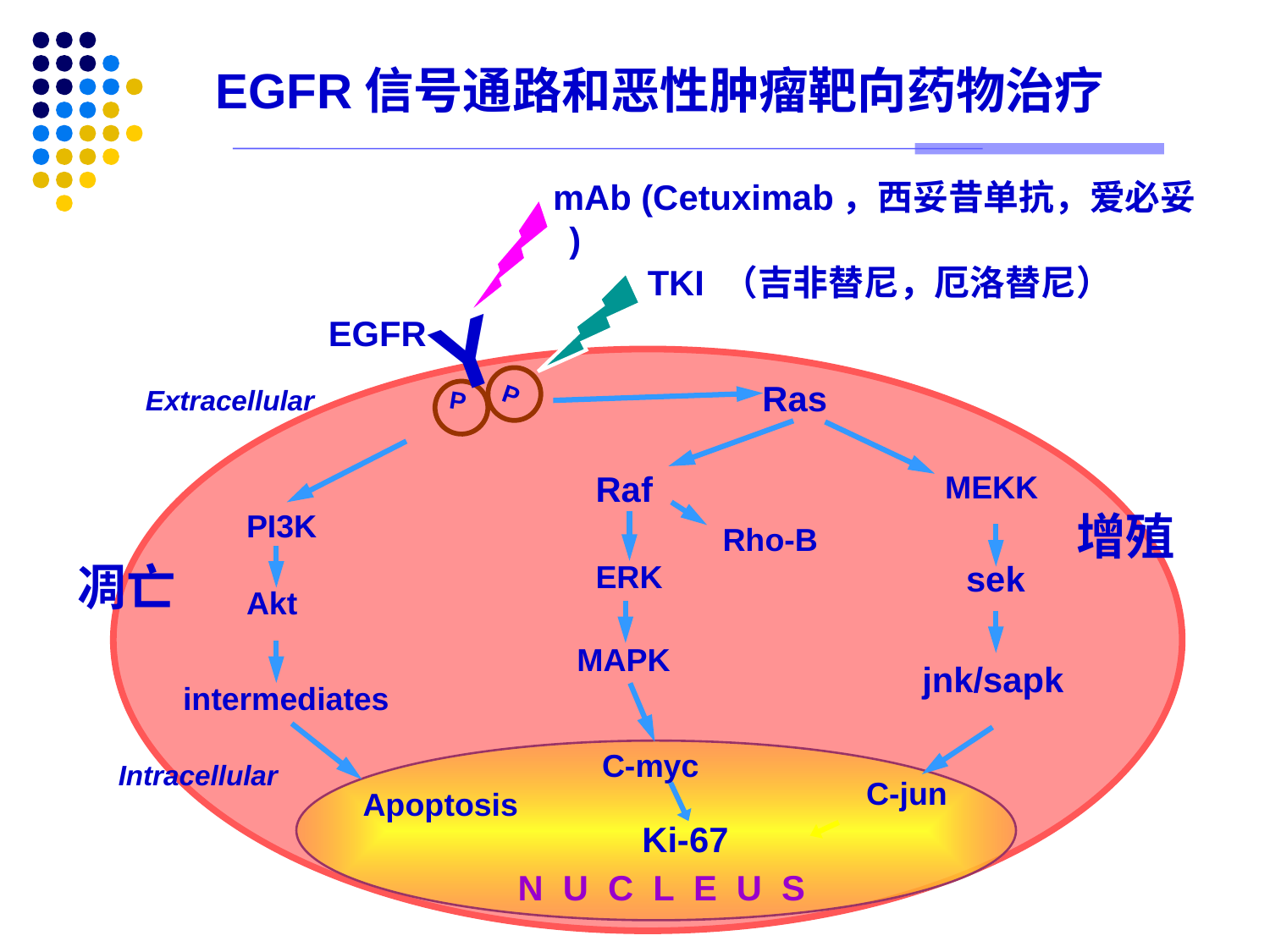

# EGFR信号通路和恶性肿瘤靶向药物治疗
mAb (Cetuximab，西妥昔单抗，爱必妥 )

TKI （吉非替尼，厄洛替尼）

Y

EGFR

Ras
P
Extracellular
P

Raf
MEKK

增殖
PI3K

Rho-B

凋亡
ERK
sek
Akt

MAPK

jnk/sapk
intermediates

C-myc

Intracellular
C-jun
Apoptosis

Ki-67

N  U  C  L  E  U  S